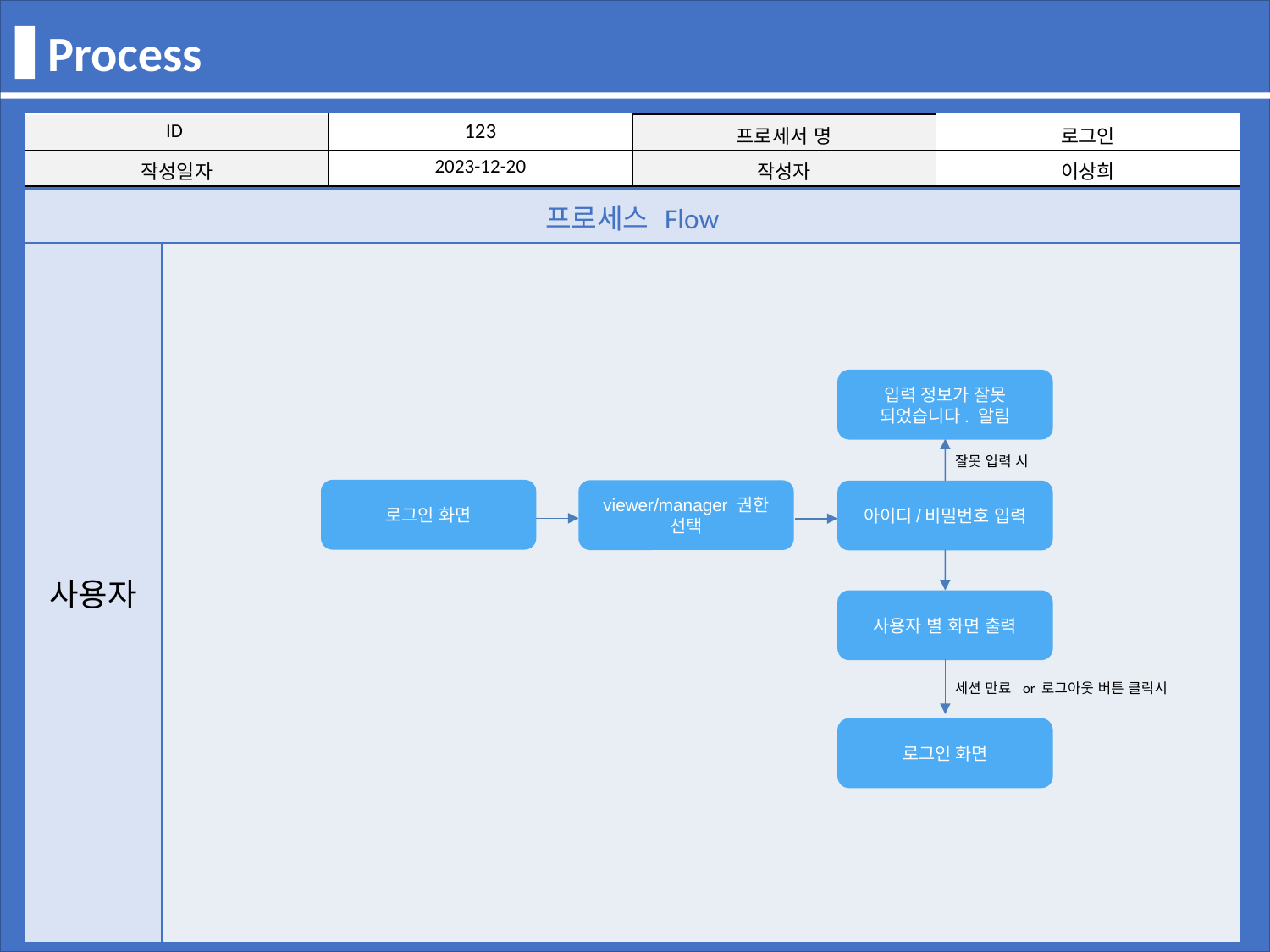

Process

| ID | 123 | 프로세서 명 | 로그인 |
| --- | --- | --- | --- |
| 작성일자 | 2023-12-20 | 작성자 | 이상희 |
| 프로세스 Flow |  |
| --- | --- |
| 사용자 |  |
입력 정보가 잘못 되었습니다. 알림
잘못 입력 시
로그인 화면
viewer/manager 권한 선택
아이디/비밀번호 입력
사용자 별 화면 출력
세션 만료  or 로그아웃 버튼 클릭시
로그인 화면